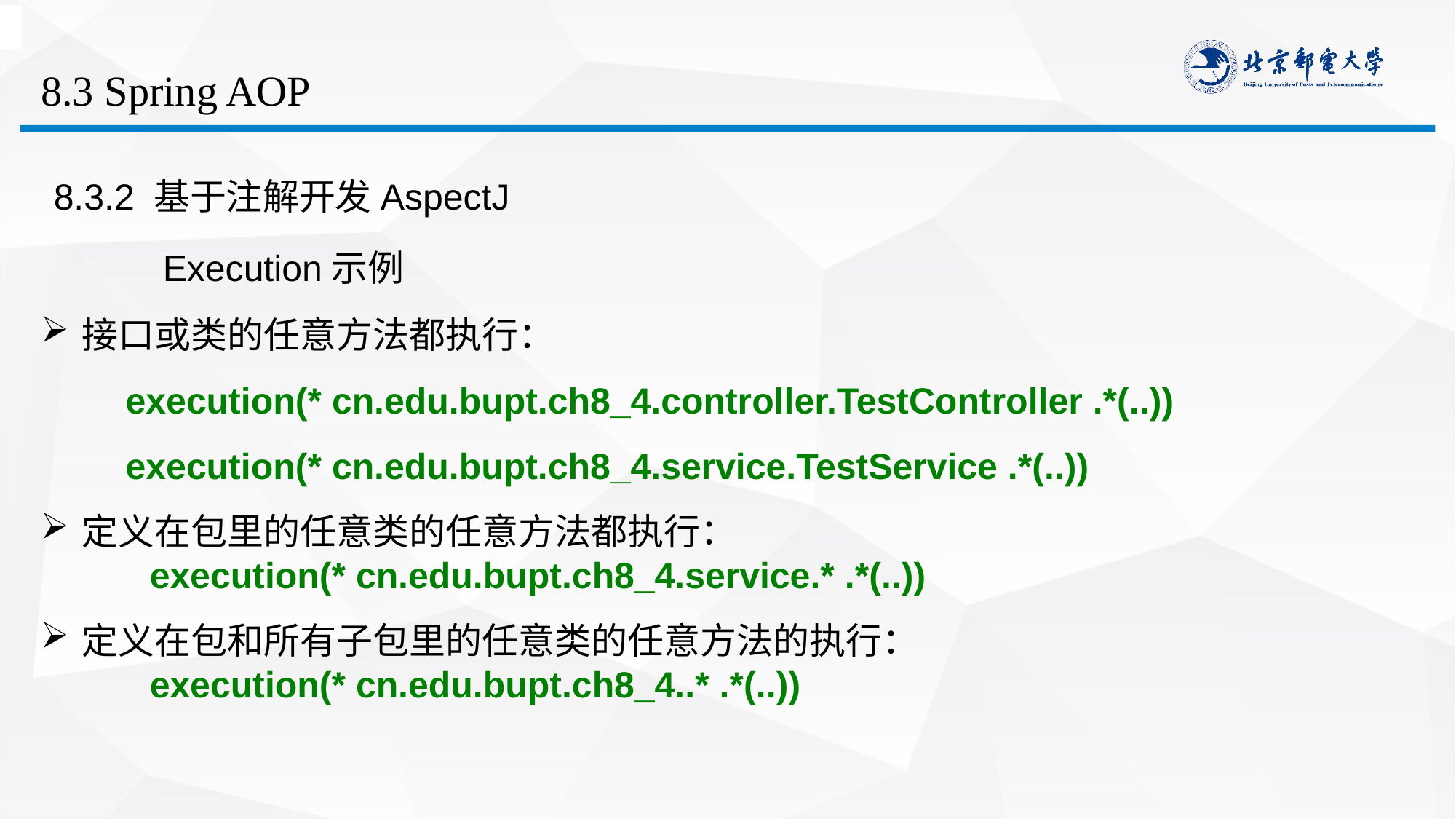

# 8.3 Spring AOP
8.3.2 基于注解开发AspectJ
	Execution示例

接口或类的任意方法都执行：
   execution(* cn.edu.bupt.ch8_4.controller.TestController .*(..))
   execution(* cn.edu.bupt.ch8_4.service.TestService .*(..))
定义在包里的任意类的任意方法都执行：
	execution(* cn.edu.bupt.ch8_4.service.* .*(..))
定义在包和所有子包里的任意类的任意方法的执行：
	execution(* cn.edu.bupt.ch8_4..* .*(..))